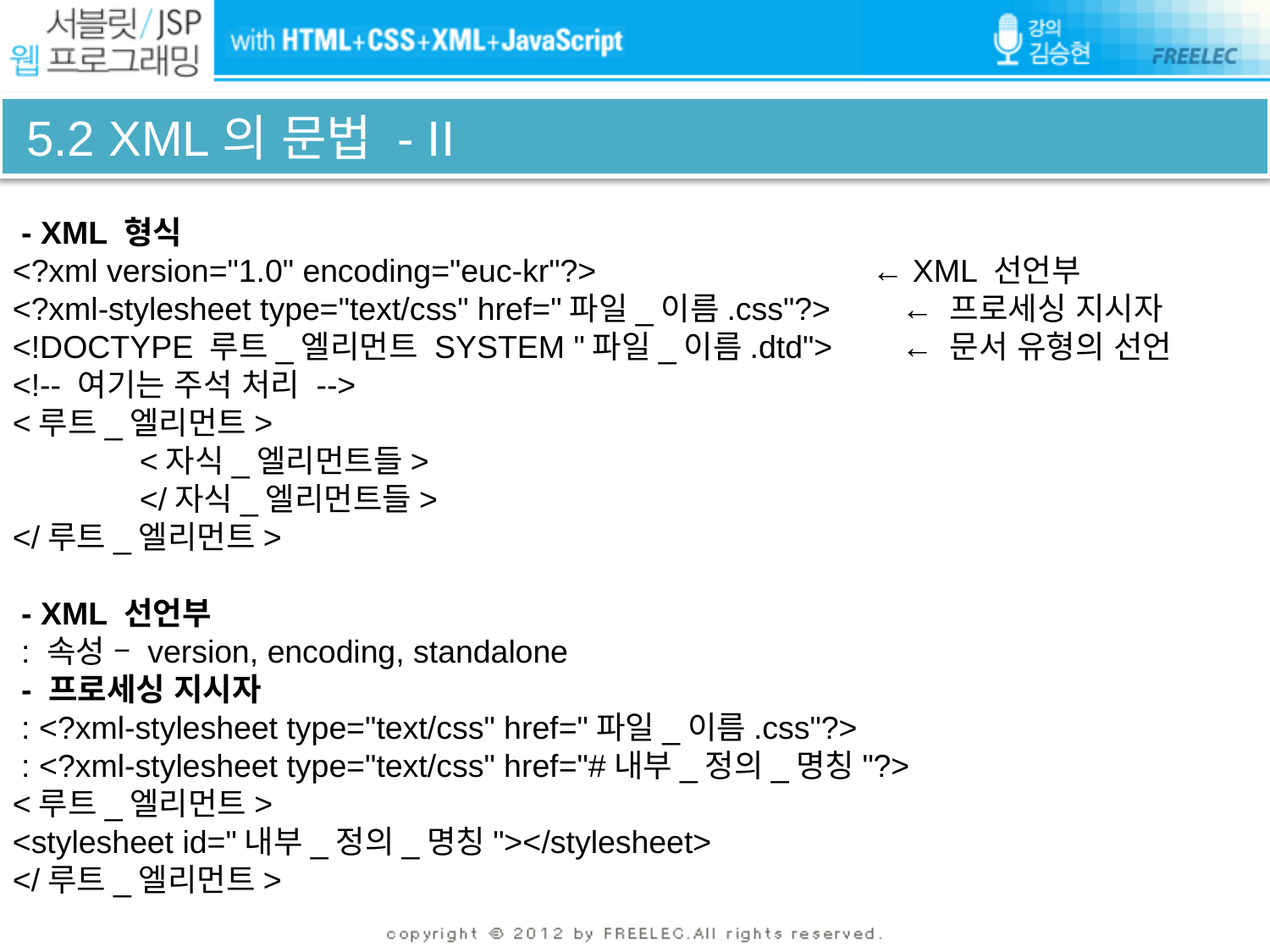

# 5.2 XML의 문법 - II
 - XML 형식
<?xml version="1.0" encoding="euc-kr"?> 		           ← XML 선언부
<?xml-stylesheet type="text/css" href="파일_이름.css"?> 	← 프로세싱 지시자
<!DOCTYPE 루트_엘리먼트 SYSTEM "파일_이름.dtd"> 	← 문서 유형의 선언
<!-- 여기는 주석 처리 -->
<루트_엘리먼트>
	<자식_엘리먼트들>
	</자식_엘리먼트들>
</루트_엘리먼트>

 - XML 선언부
 : 속성 – version, encoding, standalone
 - 프로세싱 지시자
 : <?xml-stylesheet type="text/css" href="파일_이름.css"?>
 : <?xml-stylesheet type="text/css" href="#내부_정의_명칭"?>
<루트_엘리먼트>
<stylesheet id="내부_정의_명칭"></stylesheet>
</루트_엘리먼트>